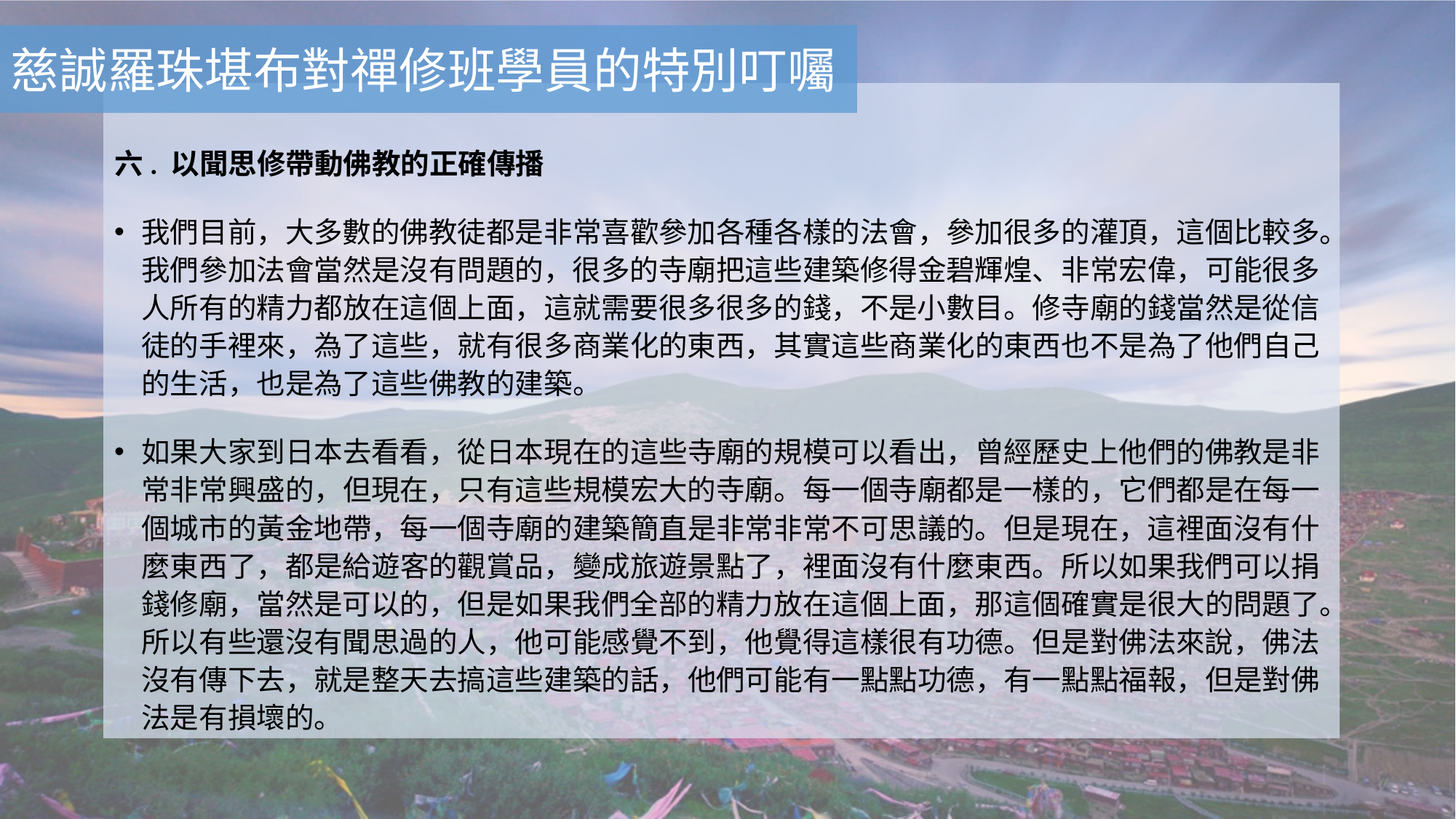

慈誠羅珠堪布對禪修班學員的特別叮囑

六. 以聞思修帶動佛教的正確傳播
我們目前，大多數的佛教徒都是非常喜歡參加各種各樣的法會，參加很多的灌頂，這個比較多。我們參加法會當然是沒有問題的，很多的寺廟把這些建築修得金碧輝煌、非常宏偉，可能很多人所有的精力都放在這個上面，這就需要很多很多的錢，不是小數目。修寺廟的錢當然是從信徒的手裡來，為了這些，就有很多商業化的東西，其實這些商業化的東西也不是為了他們自己的生活，也是為了這些佛教的建築。
如果大家到日本去看看，從日本現在的這些寺廟的規模可以看出，曾經歷史上他們的佛教是非常非常興盛的，但現在，只有這些規模宏大的寺廟。每一個寺廟都是一樣的，它們都是在每一個城市的黃金地帶，每一個寺廟的建築簡直是非常非常不可思議的。但是現在，這裡面沒有什麼東西了，都是給遊客的觀賞品，變成旅遊景點了，裡面沒有什麼東西。所以如果我們可以捐錢修廟，當然是可以的，但是如果我們全部的精力放在這個上面，那這個確實是很大的問題了。所以有些還沒有聞思過的人，他可能感覺不到，他覺得這樣很有功德。但是對佛法來說，佛法沒有傳下去，就是整天去搞這些建築的話，他們可能有一點點功德，有一點點福報，但是對佛法是有損壞的。